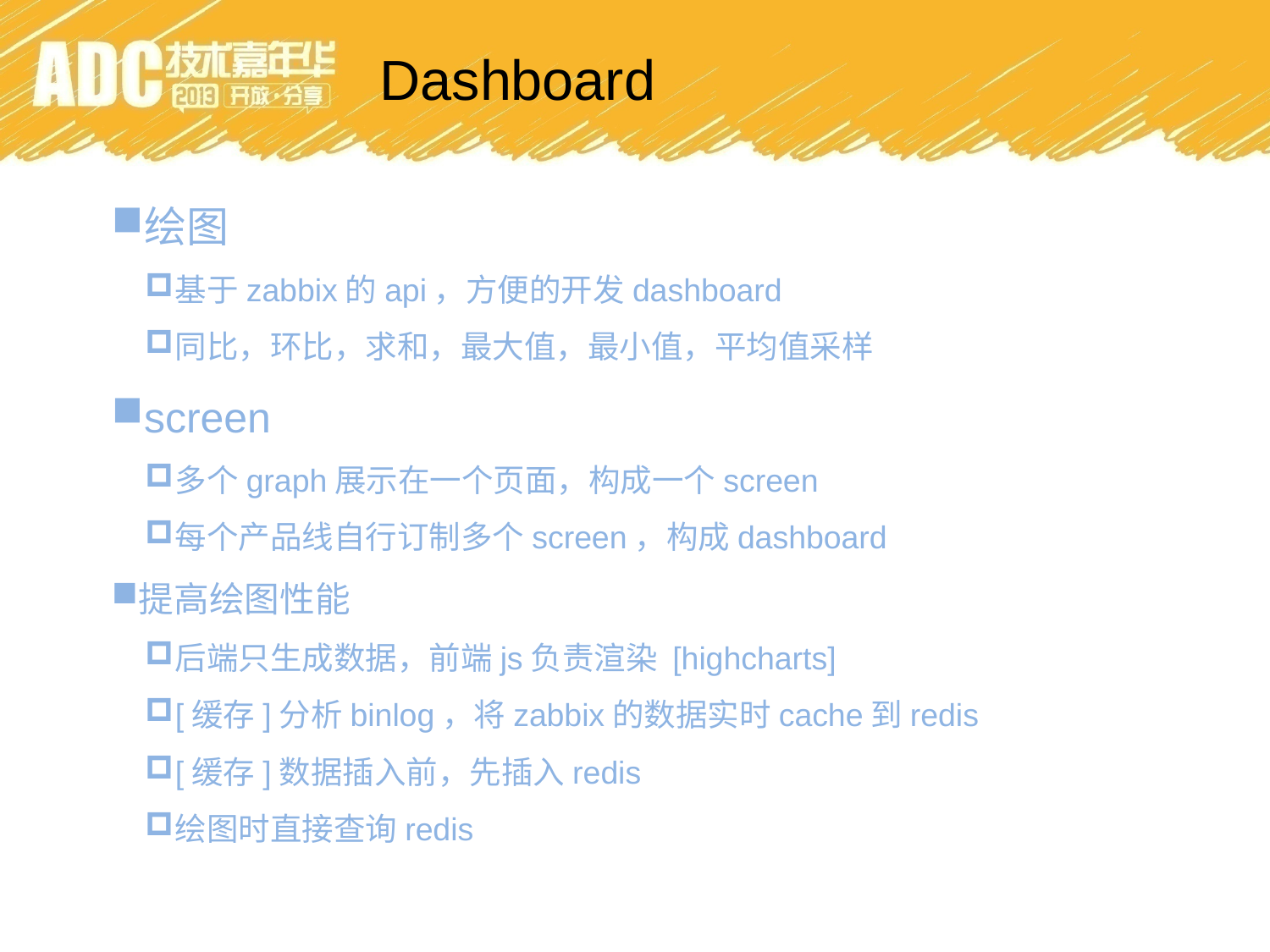

Dashboard
绘图
基于zabbix的api，方便的开发dashboard
同比，环比，求和，最大值，最小值，平均值采样
screen
多个graph展示在一个页面，构成一个screen
每个产品线自行订制多个screen，构成dashboard
提高绘图性能
后端只生成数据，前端js负责渲染 [highcharts]
[缓存]分析binlog，将zabbix的数据实时cache到redis
[缓存]数据插入前，先插入redis
绘图时直接查询redis